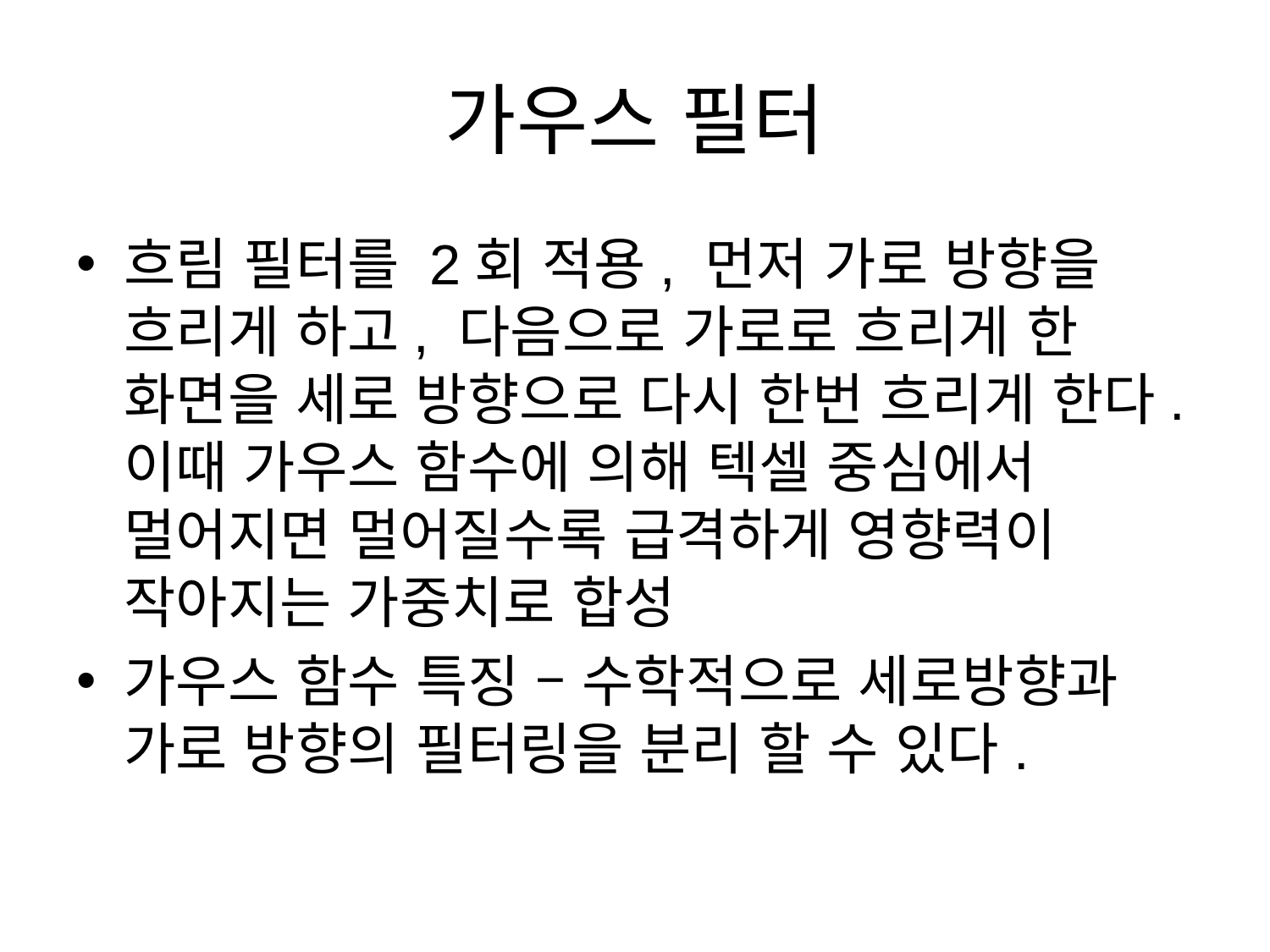

# 가우스 필터
흐림 필터를 2회 적용, 먼저 가로 방향을 흐리게 하고, 다음으로 가로로 흐리게 한 화면을 세로 방향으로 다시 한번 흐리게 한다. 이때 가우스 함수에 의해 텍셀 중심에서 멀어지면 멀어질수록 급격하게 영향력이 작아지는 가중치로 합성
가우스 함수 특징 – 수학적으로 세로방향과 가로 방향의 필터링을 분리 할 수 있다.